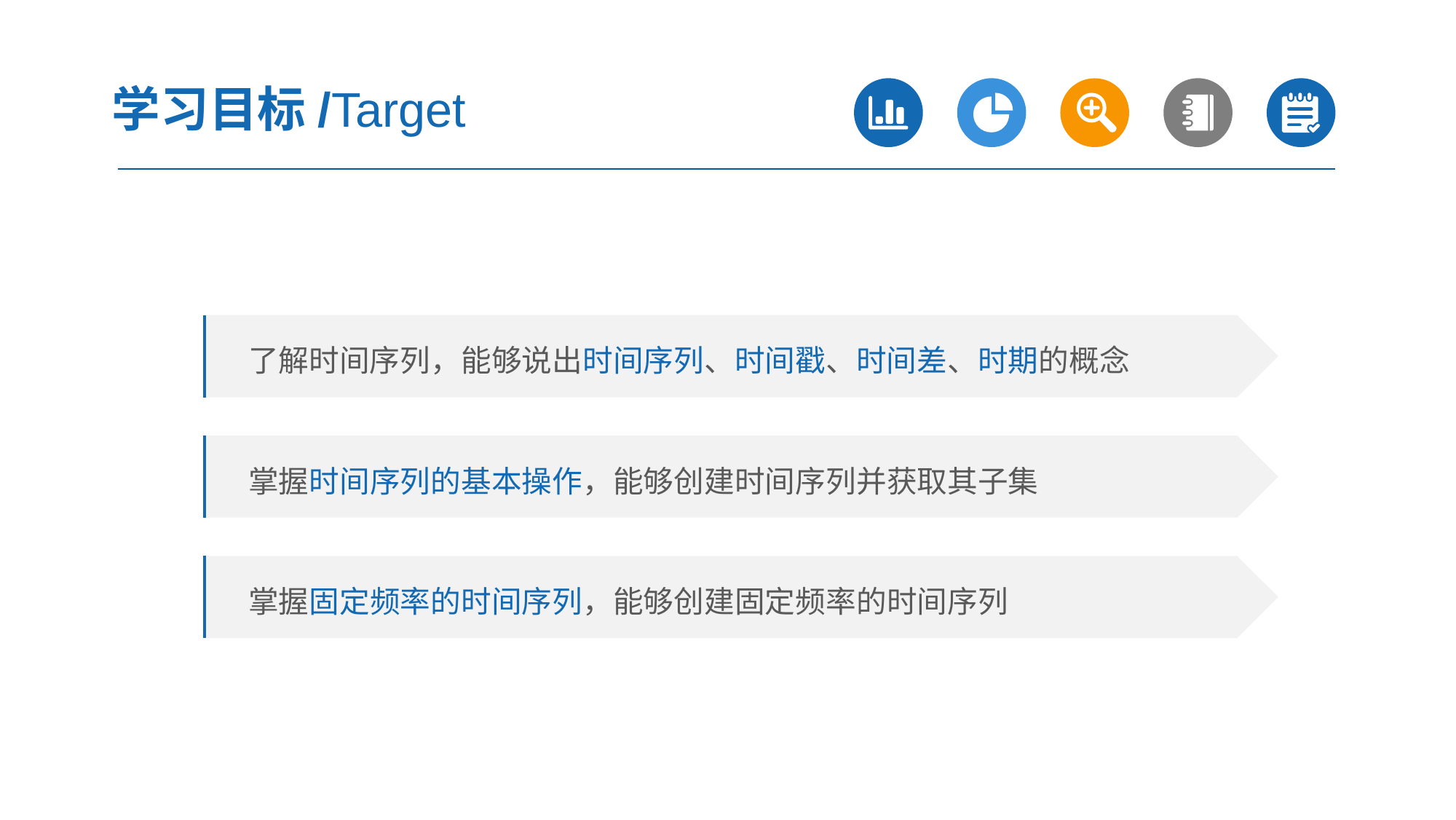

学习目标/Target
    了解时间序列，能够说出时间序列、时间戳、时间差、时期的概念

    掌握时间序列的基本操作，能够创建时间序列并获取其子集

    掌握固定频率的时间序列，能够创建固定频率的时间序列